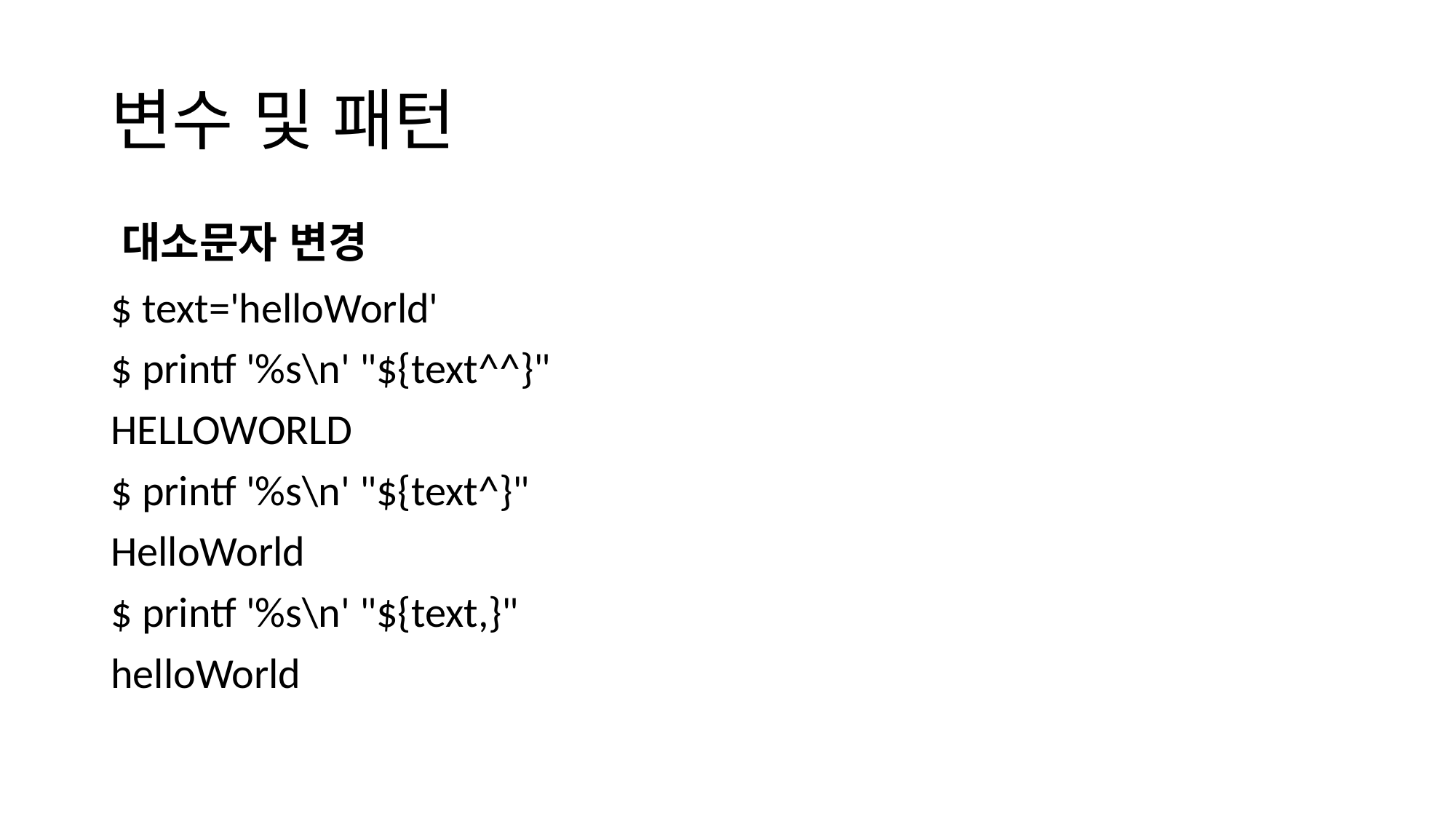

# 변수 및 패턴
대소문자 변경
$ text='helloWorld'
$ printf '%s\n' "${text^^}"
HELLOWORLD
$ printf '%s\n' "${text^}"
HelloWorld
$ printf '%s\n' "${text,}"
helloWorld